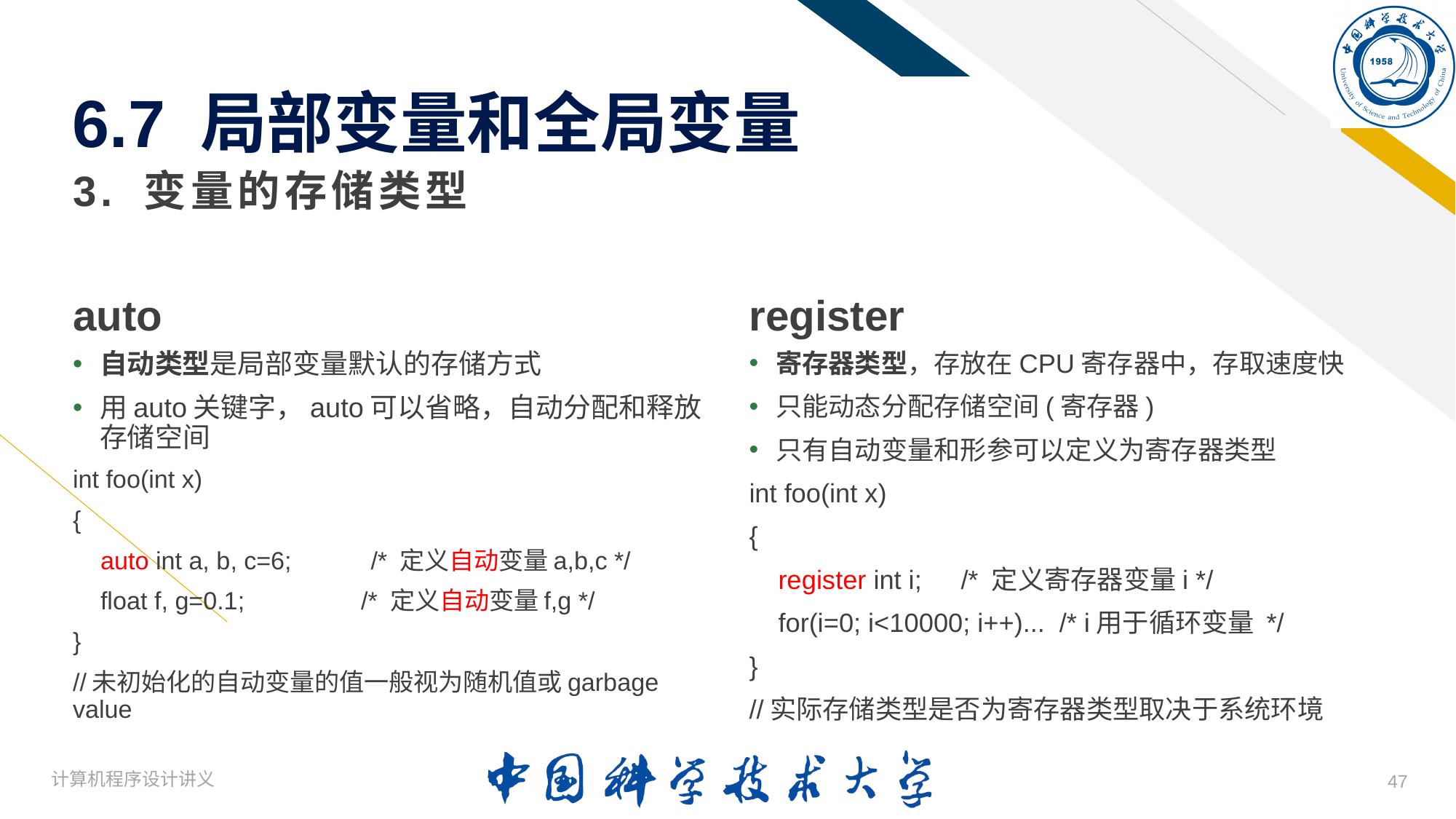

# 6.7 局部变量和全局变量
3. 变量的存储类型
auto
register
自动类型是局部变量默认的存储方式
用auto关键字，auto可以省略，自动分配和释放存储空间
int foo(int x)
{
    auto int a, b, c=6;	/* 定义自动变量a,b,c */
    float f, g=0.1;	             /* 定义自动变量f,g */
}
//未初始化的自动变量的值一般视为随机值或garbage value

寄存器类型，存放在CPU寄存器中，存取速度快
只能动态分配存储空间(寄存器)
只有自动变量和形参可以定义为寄存器类型
int foo(int x)
{
    register int i;		/* 定义寄存器变量i */
    for(i=0; i<10000; i++)...  /* i用于循环变量 */
}
//实际存储类型是否为寄存器类型取决于系统环境
计算机程序设计讲义
47